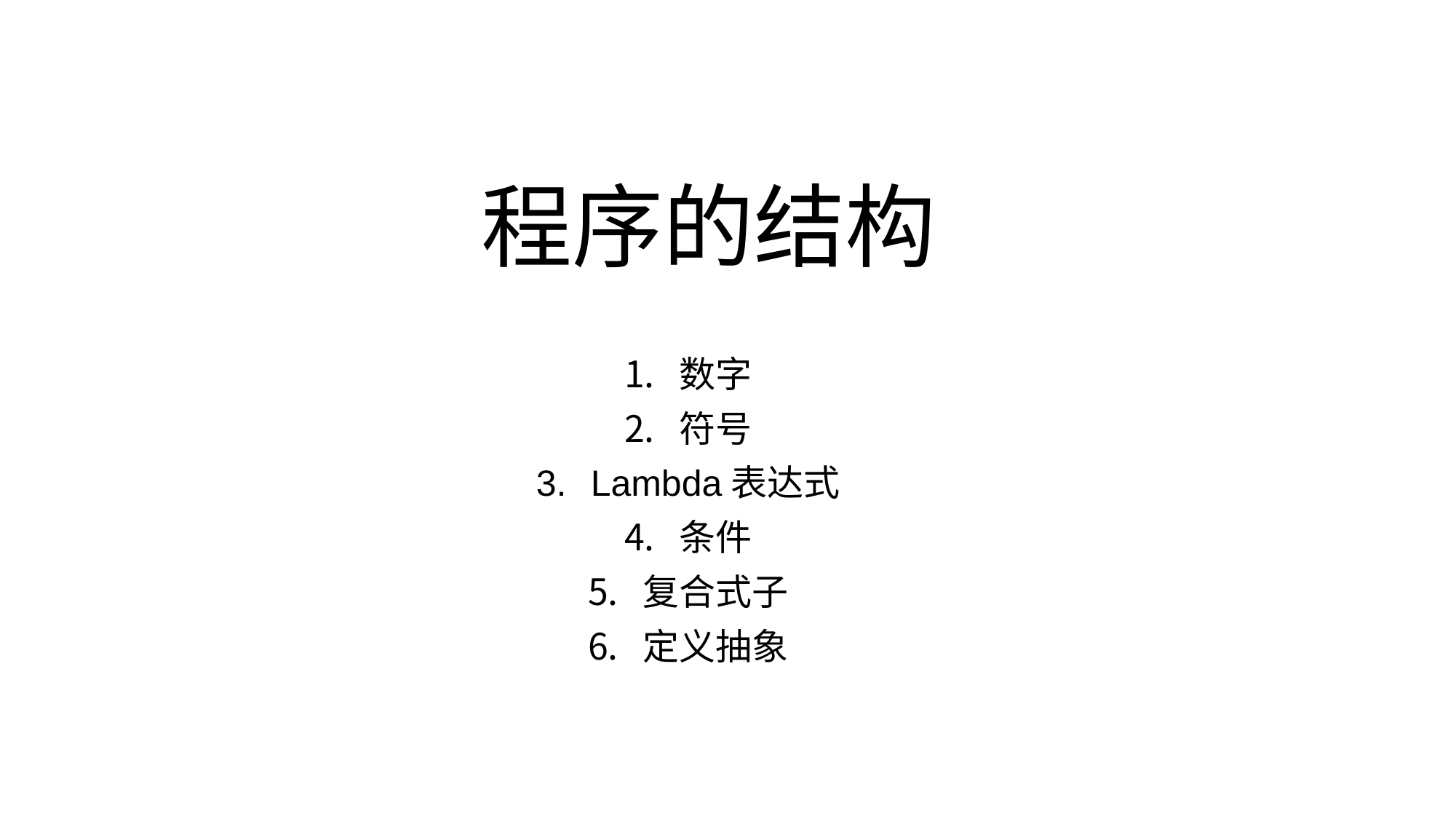

# 程序的结构
数字
符号
Lambda表达式
条件
复合式子
定义抽象